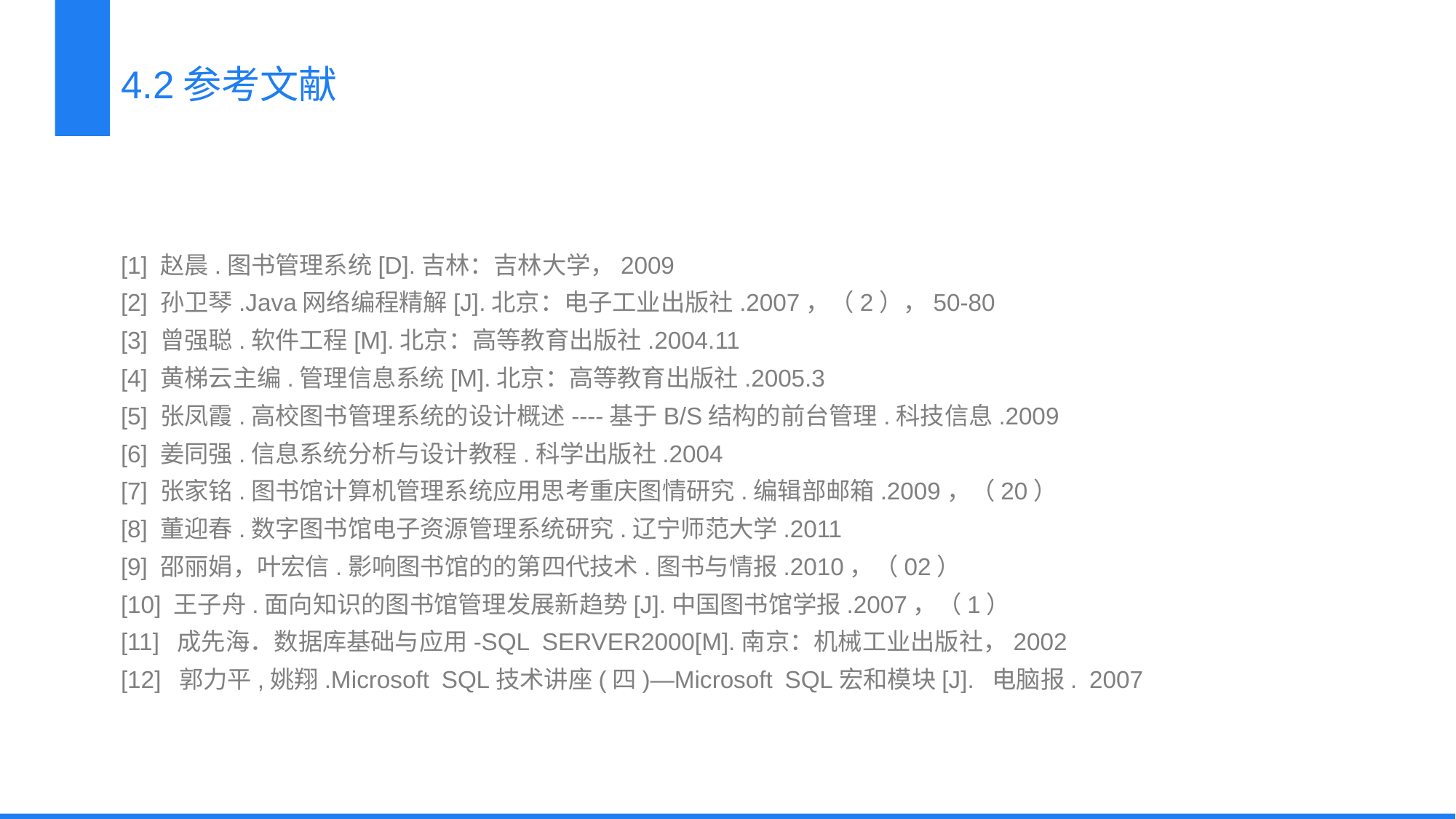

4.2参考文献
[1] 赵晨.图书管理系统[D].吉林：吉林大学，2009
[2] 孙卫琴.Java网络编程精解[J].北京：电子工业出版社.2007，（2），50-80
[3] 曾强聪.软件工程[M].北京：高等教育出版社.2004.11
[4] 黄梯云主编.管理信息系统[M].北京：高等教育出版社.2005.3
[5] 张凤霞.高校图书管理系统的设计概述----基于B/S结构的前台管理.科技信息.2009
[6] 姜同强.信息系统分析与设计教程.科学出版社.2004
[7] 张家铭.图书馆计算机管理系统应用思考重庆图情研究.编辑部邮箱.2009，（20）
[8] 董迎春.数字图书馆电子资源管理系统研究.辽宁师范大学.2011
[9] 邵丽娟，叶宏信.影响图书馆的的第四代技术.图书与情报.2010，（02）
[10] 王子舟.面向知识的图书馆管理发展新趋势[J].中国图书馆学报.2007，（1）
[11] 成先海．数据库基础与应用-SQL SERVER2000[M].南京：机械工业出版社，2002
[12] 郭力平,姚翔.Microsoft SQL技术讲座(四)—Microsoft SQL宏和模块[J]. 电脑报. 2007